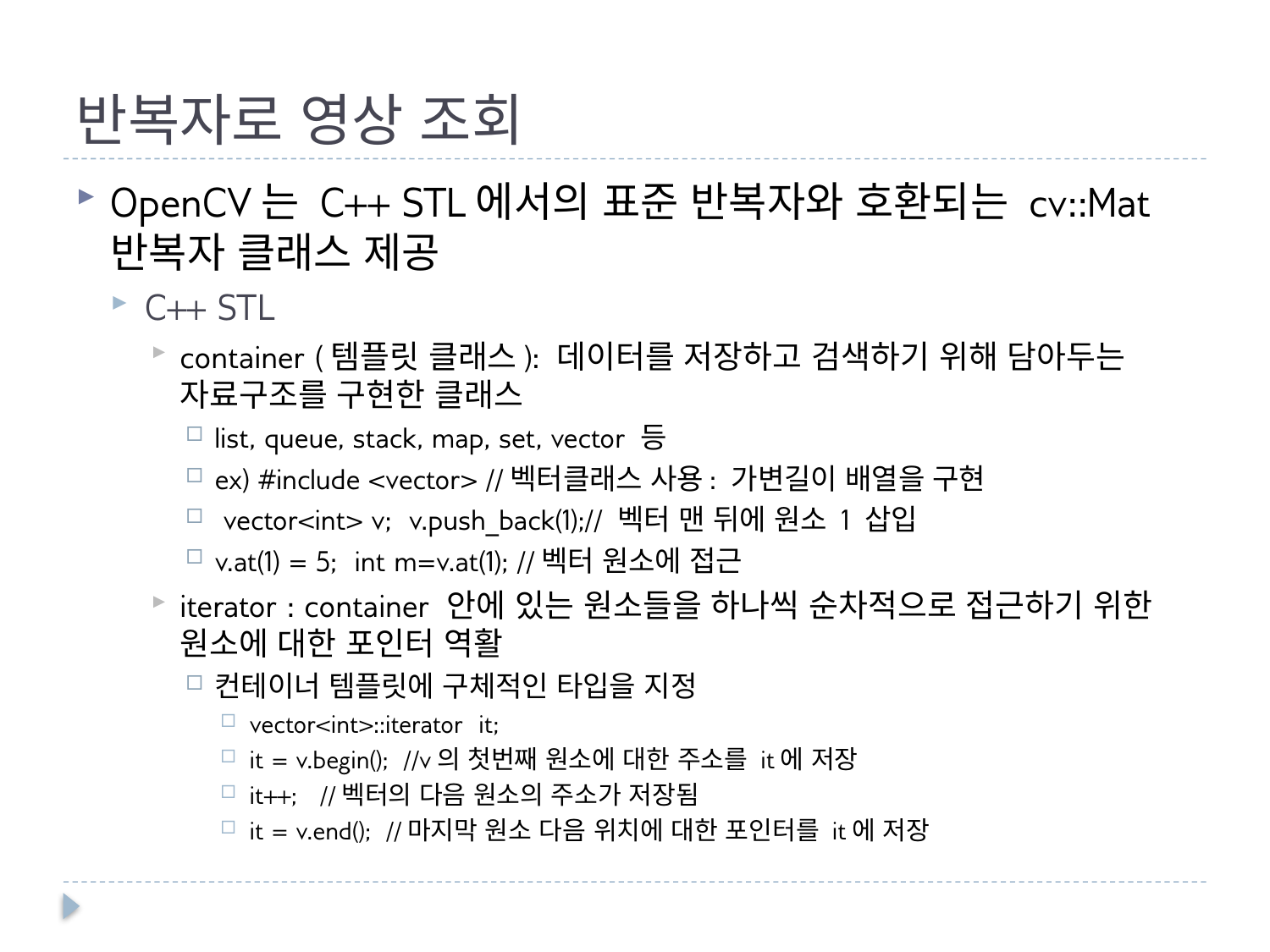

# 반복자로 영상 조회
OpenCV는 C++ STL에서의 표준 반복자와 호환되는 cv::Mat 반복자 클래스 제공
C++ STL
container (템플릿 클래스): 데이터를 저장하고 검색하기 위해 담아두는 자료구조를 구현한 클래스
list, queue, stack, map, set, vector 등
ex) #include <vector> //벡터클래스 사용: 가변길이 배열을 구현
 vector<int> v;  v.push_back(1);// 벡터 맨 뒤에 원소 1 삽입
v.at(1) = 5;  int m=v.at(1); //벡터 원소에 접근
iterator : container 안에 있는 원소들을 하나씩 순차적으로 접근하기 위한 원소에 대한 포인터 역활
컨테이너 템플릿에 구체적인 타입을 지정
vector<int>::iterator  it;
it = v.begin();  //v의 첫번째 원소에 대한 주소를 it에 저장
it++;   //벡터의 다음 원소의 주소가 저장됨
it = v.end();  //마지막 원소 다음 위치에 대한 포인터를 it에 저장